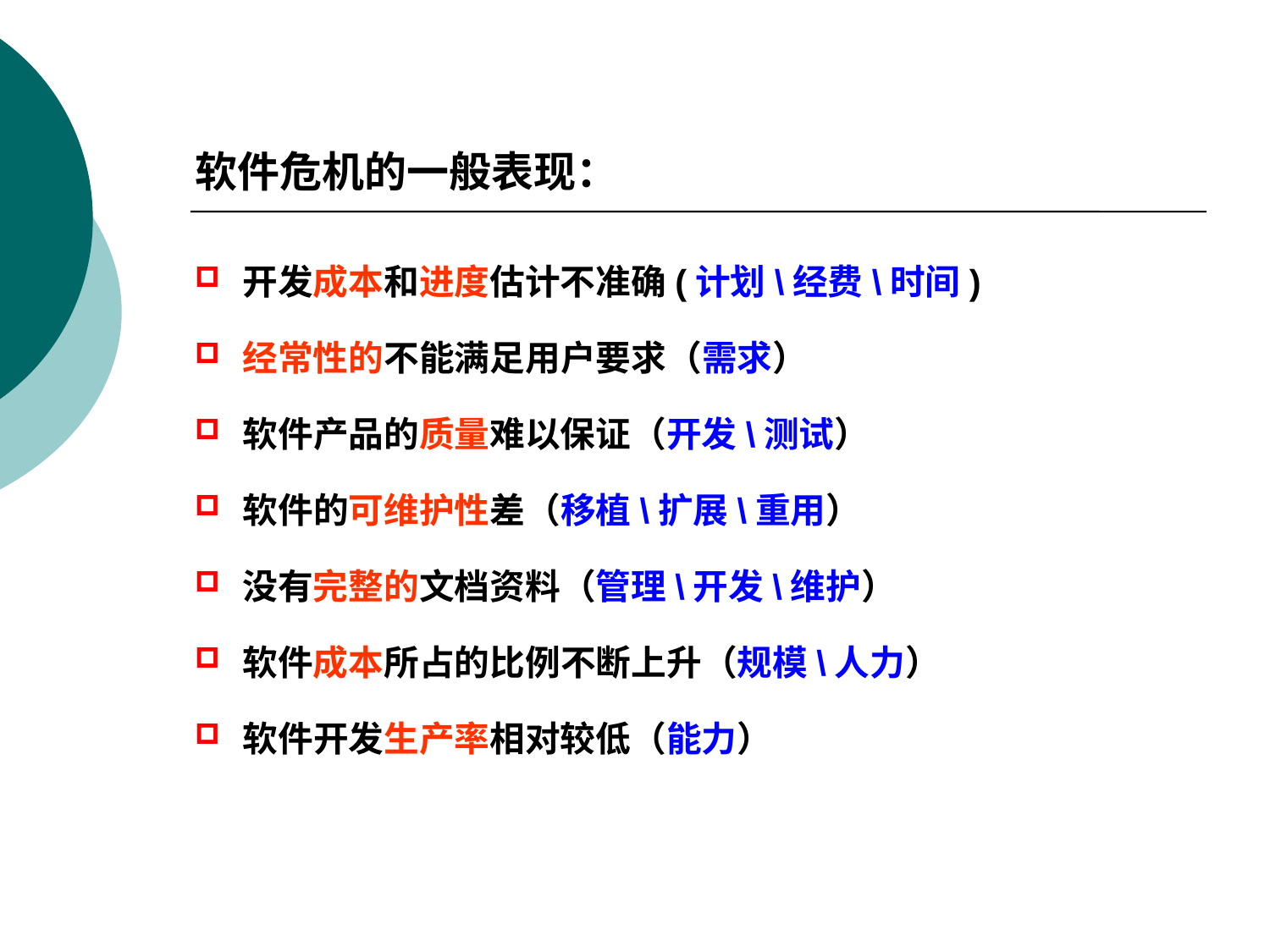

软件危机的一般表现：
开发成本和进度估计不准确(计划\经费\时间)
经常性的不能满足用户要求（需求）
软件产品的质量难以保证（开发\测试）
软件的可维护性差（移植\扩展\重用）
没有完整的文档资料（管理\开发\维护）
软件成本所占的比例不断上升（规模\人力）
软件开发生产率相对较低（能力）